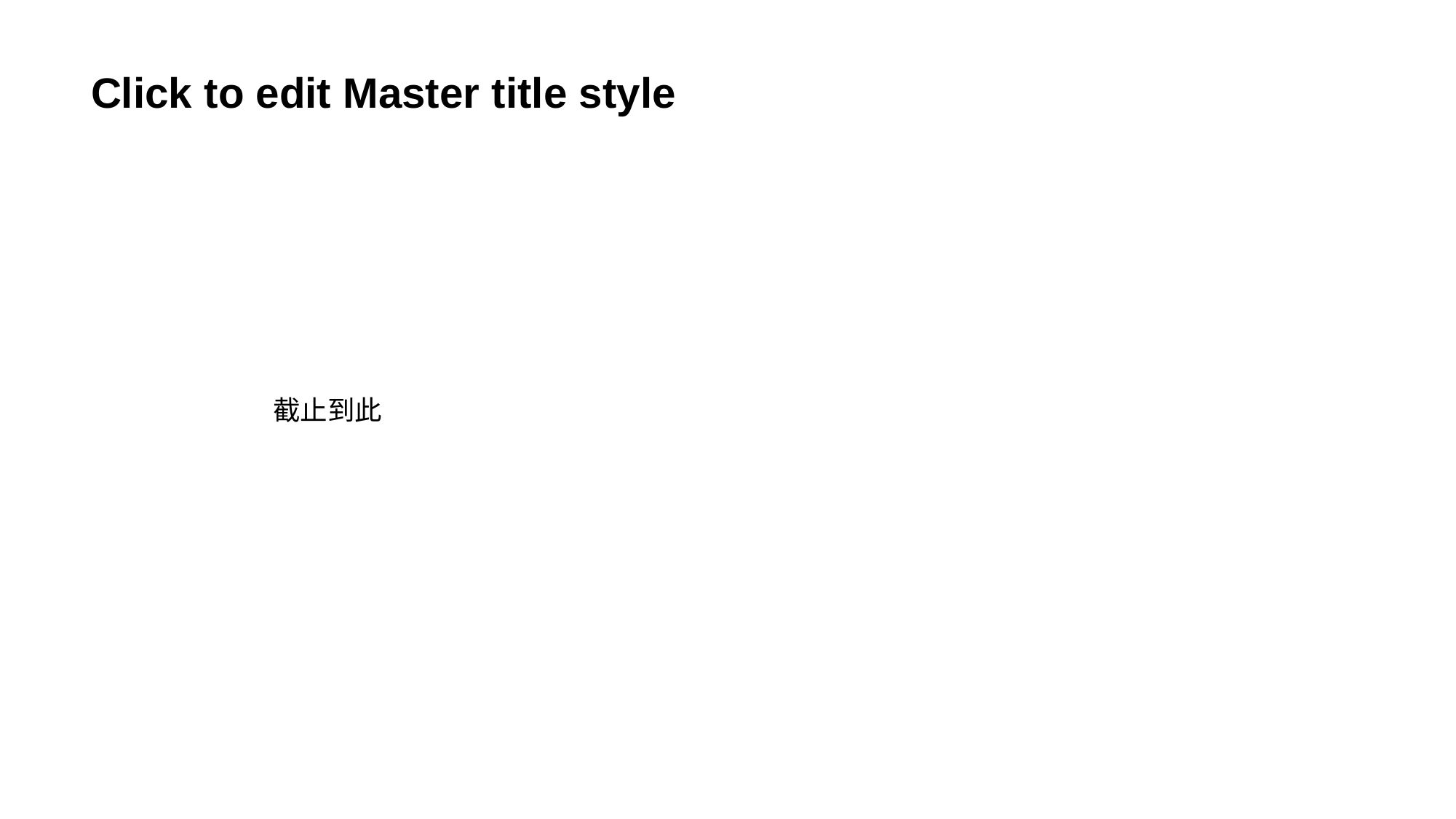

# Click to edit Master title style
截止到此